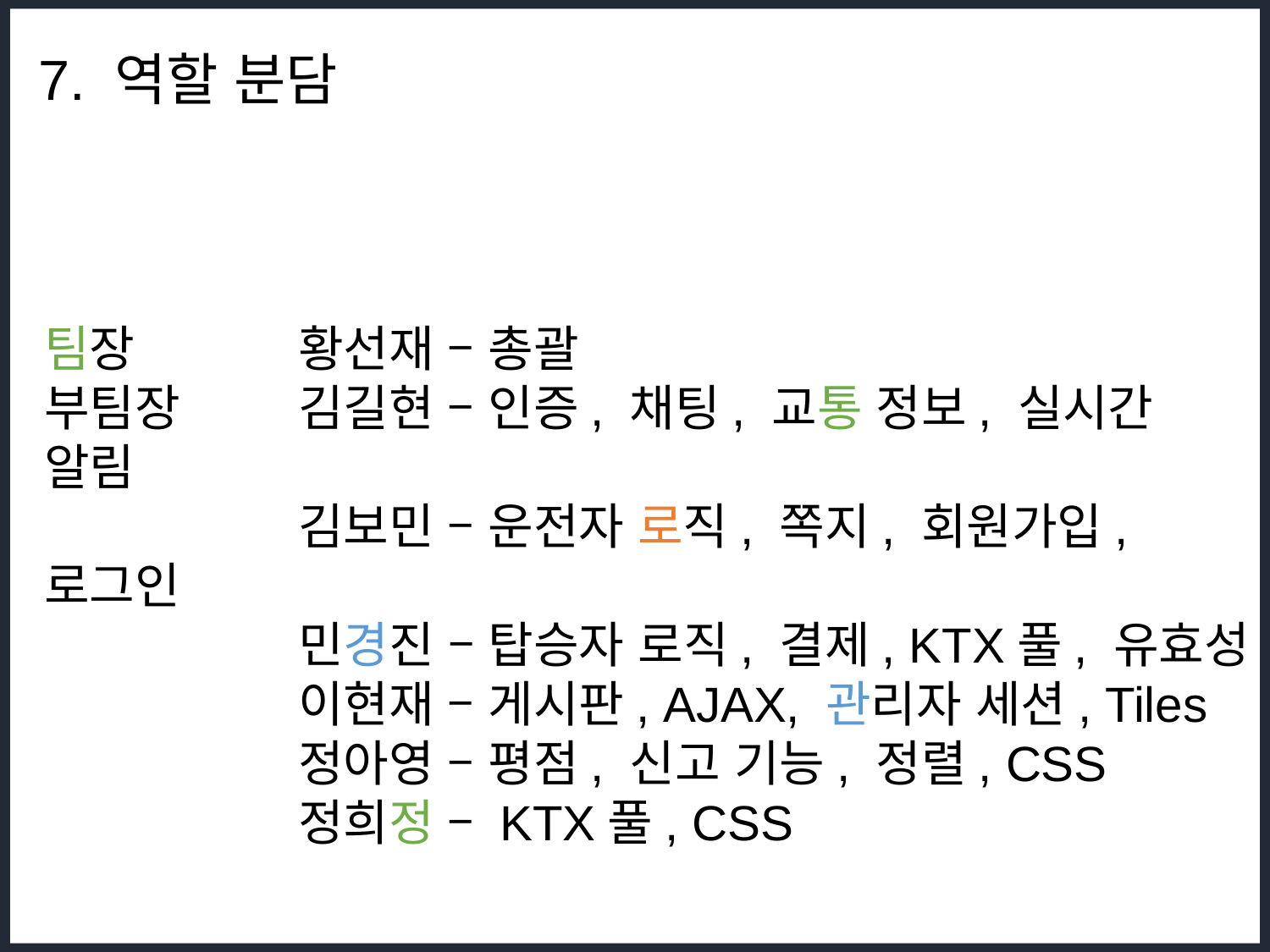

7. 역할 분담
팀장 		황선재 – 총괄
부팀장 	김길현 – 인증, 채팅, 교통 정보, 실시간 알림
		김보민 – 운전자 로직, 쪽지, 회원가입, 로그인
		민경진 – 탑승자 로직, 결제, KTX풀, 유효성
		이현재 – 게시판, AJAX, 관리자 세션, Tiles
		정아영 – 평점, 신고 기능, 정렬, CSS
		정희정 – KTX풀, CSS